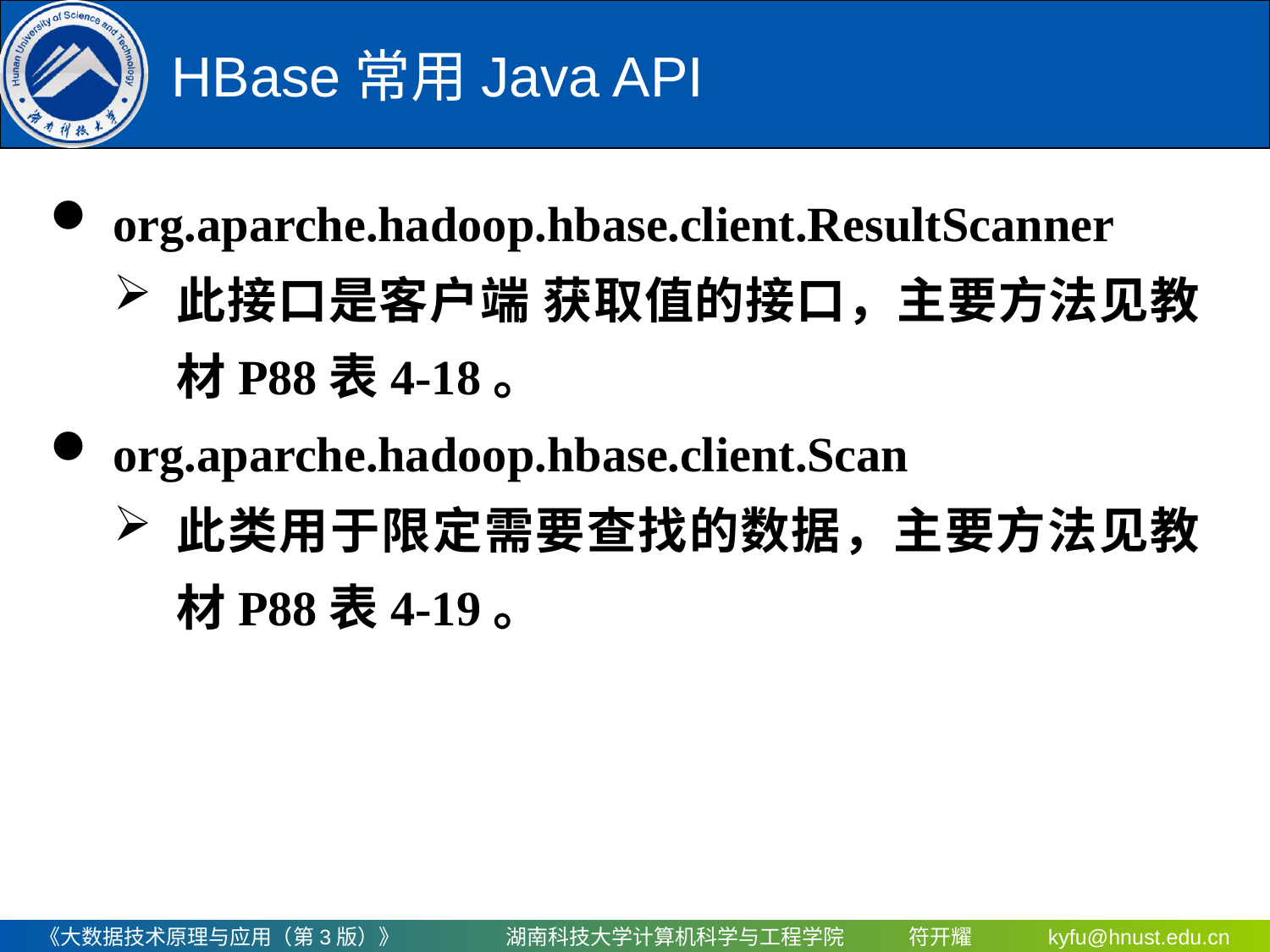

# HBase常用Java API
org.aparche.hadoop.hbase.client.ResultScanner
此接口是客户端 获取值的接口，主要方法见教材P88表4-18。
org.aparche.hadoop.hbase.client.Scan
此类用于限定需要查找的数据，主要方法见教材P88表4-19。